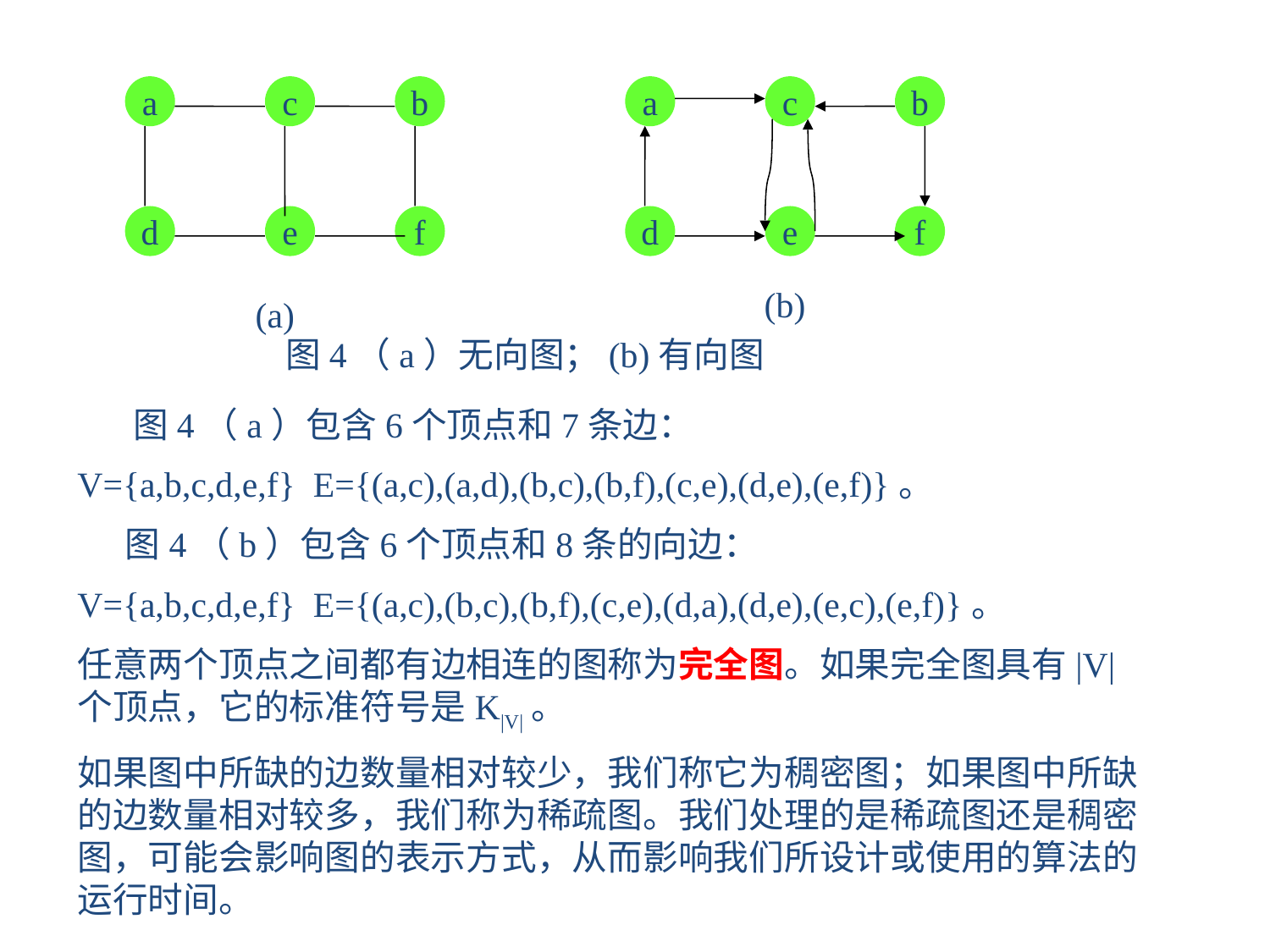

a
c
b
a
c
b

d
e
f
d
e
f

(b)
(a)
图4（a）无向图；(b)有向图
      图4（a）包含6个顶点和7条边：
V={a,b,c,d,e,f}  E={(a,c),(a,d),(b,c),(b,f),(c,e),(d,e),(e,f)}。
     图4（b）包含6个顶点和8条的向边：
V={a,b,c,d,e,f}  E={(a,c),(b,c),(b,f),(c,e),(d,a),(d,e),(e,c),(e,f)}。
任意两个顶点之间都有边相连的图称为完全图。如果完全图具有|V|个顶点，它的标准符号是K|V|。
如果图中所缺的边数量相对较少，我们称它为稠密图；如果图中所缺的边数量相对较多，我们称为稀疏图。我们处理的是稀疏图还是稠密图，可能会影响图的表示方式，从而影响我们所设计或使用的算法的运行时间。